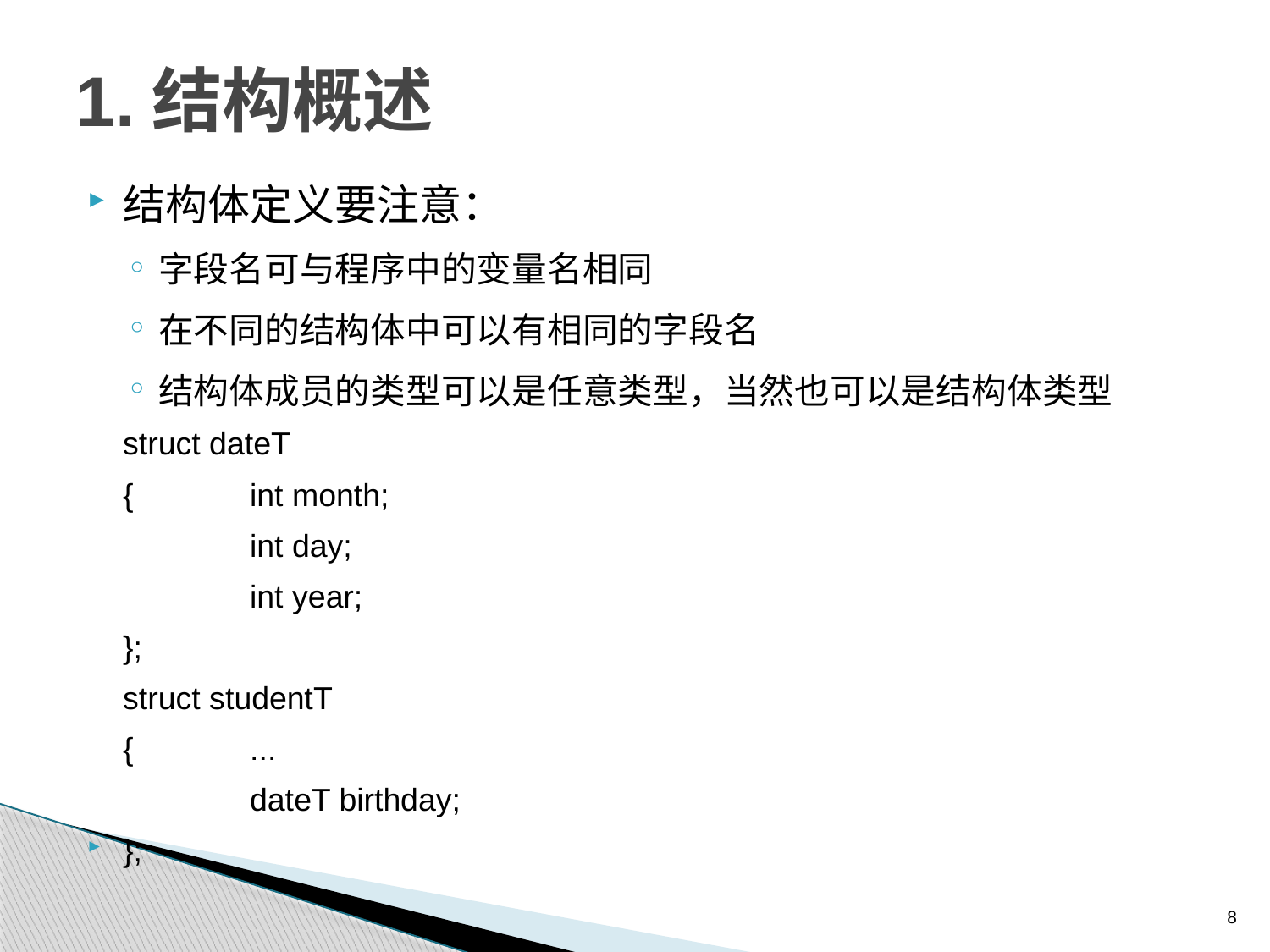

# 1.结构概述
结构体定义要注意：
字段名可与程序中的变量名相同
在不同的结构体中可以有相同的字段名
结构体成员的类型可以是任意类型，当然也可以是结构体类型
	struct dateT
	{	int month;
		int day;
		int year;
	};
	struct studentT
	{	...
		dateT birthday;
};

8